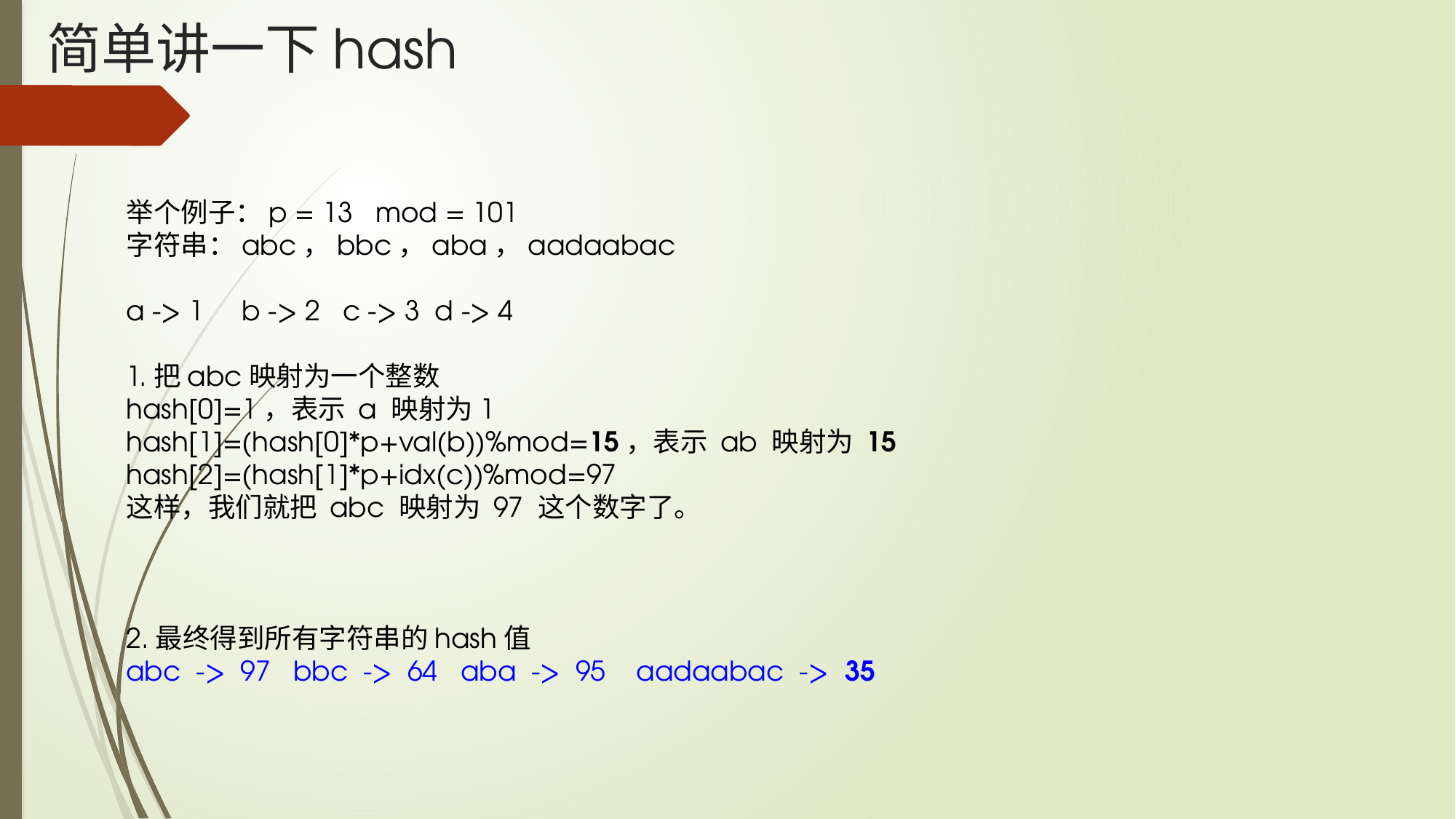

# 简单讲一下hash
举个例子：p = 13   mod = 101
字符串：abc，bbc，aba，aadaabac

a -> 1     b -> 2   c -> 3  d -> 4

1.把abc映射为一个整数
hash[0]=1，表示 a 映射为1
hash[1]=(hash[0]*p+val(b))%mod=15，表示 ab 映射为 15
hash[2]=(hash[1]*p+idx(c))%mod=97
这样，我们就把 abc 映射为 97 这个数字了。

2.最终得到所有字符串的hash值
abc  ->  97   bbc  ->  64   aba  ->  95    aadaabac  ->  35